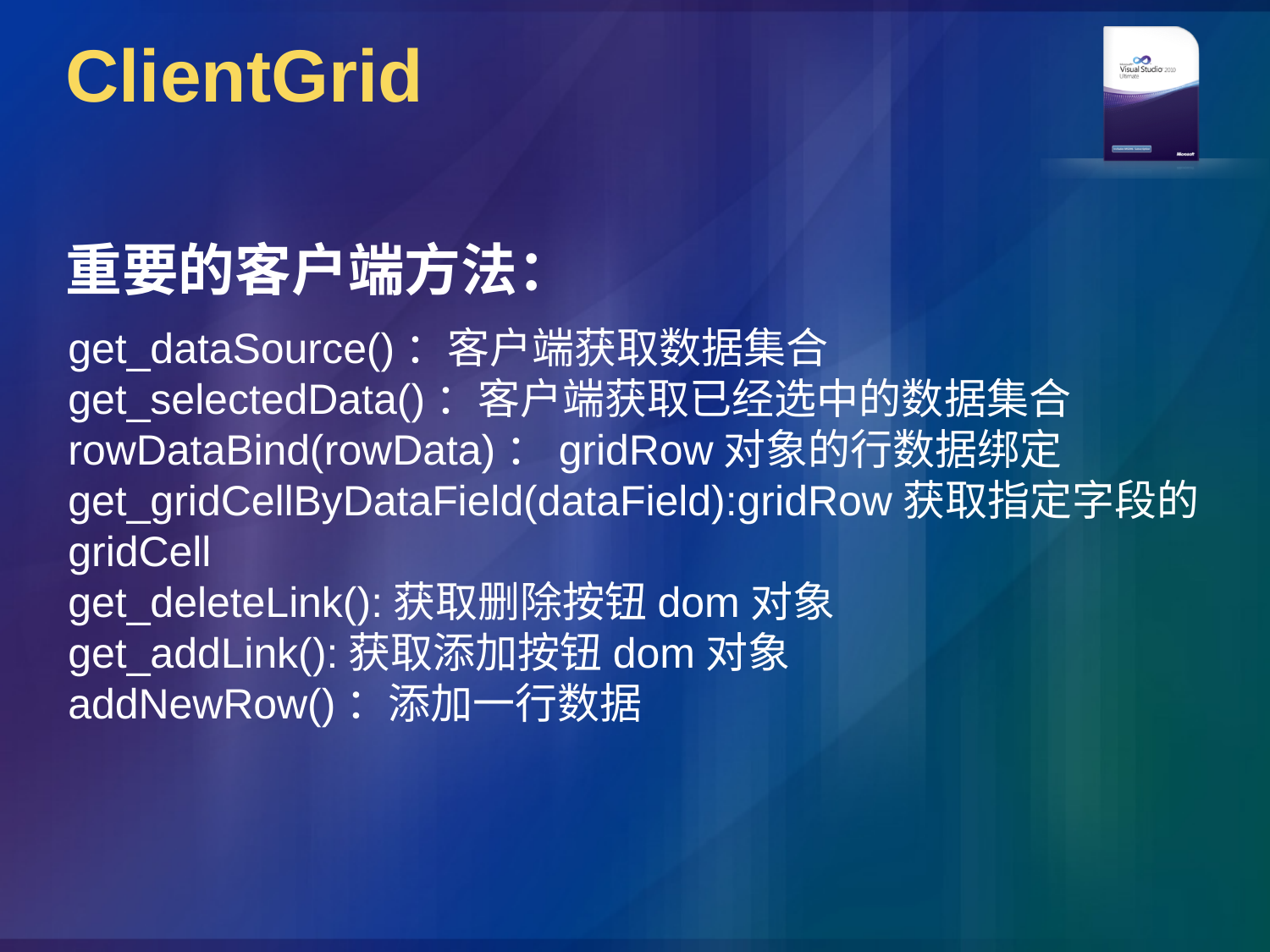

# ClientGrid
重要的客户端方法：
get_dataSource()：客户端获取数据集合
get_selectedData()：客户端获取已经选中的数据集合
rowDataBind(rowData)：gridRow对象的行数据绑定
get_gridCellByDataField(dataField):gridRow获取指定字段的gridCell
get_deleteLink():获取删除按钮dom对象
get_addLink():获取添加按钮dom对象
addNewRow()：添加一行数据